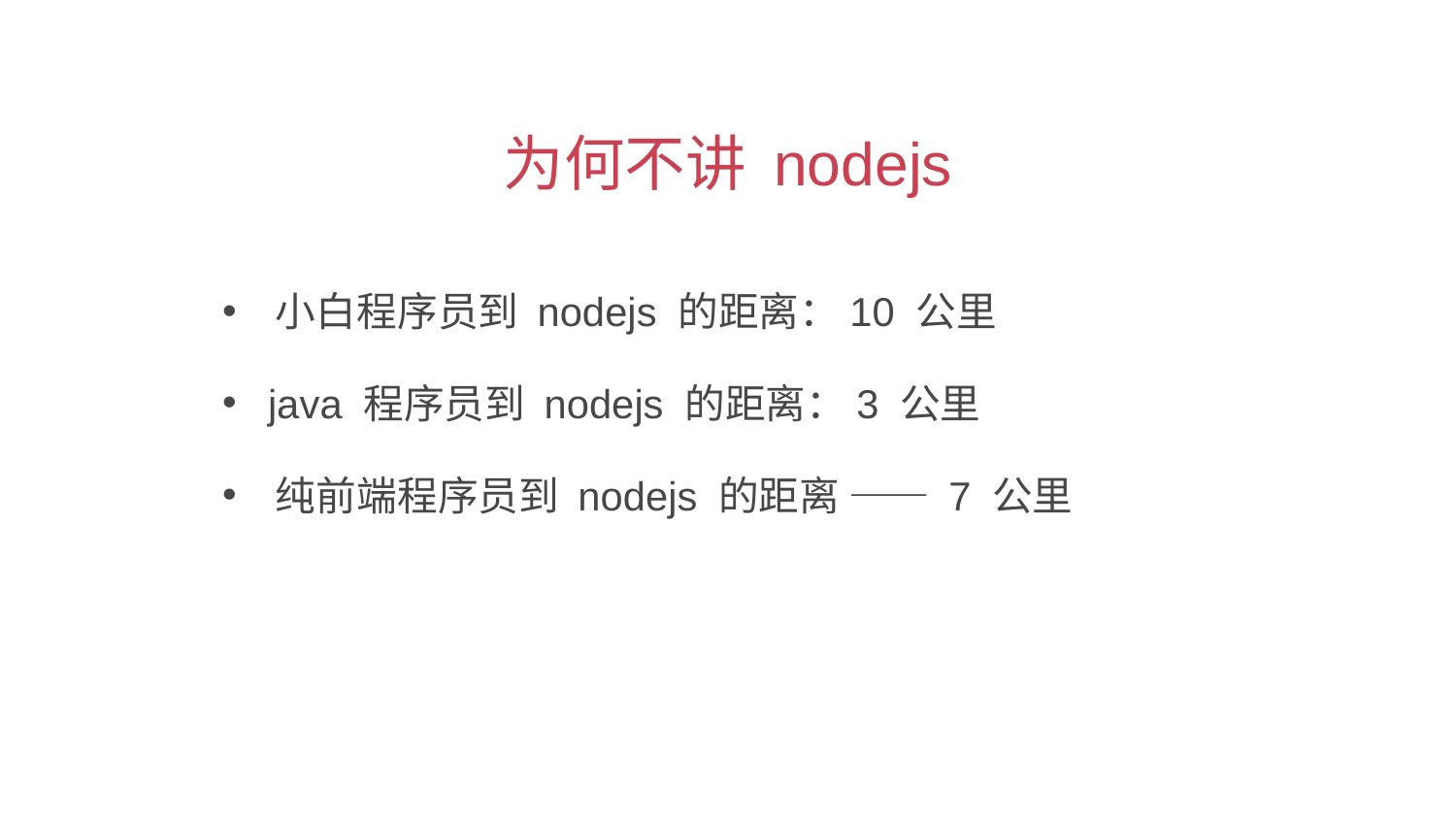

为何不讲 nodejs
 小白程序员到 nodejs 的距离：10 公里
 java 程序员到 nodejs 的距离：3 公里
 纯前端程序员到 nodejs 的距离 —— 7 公里